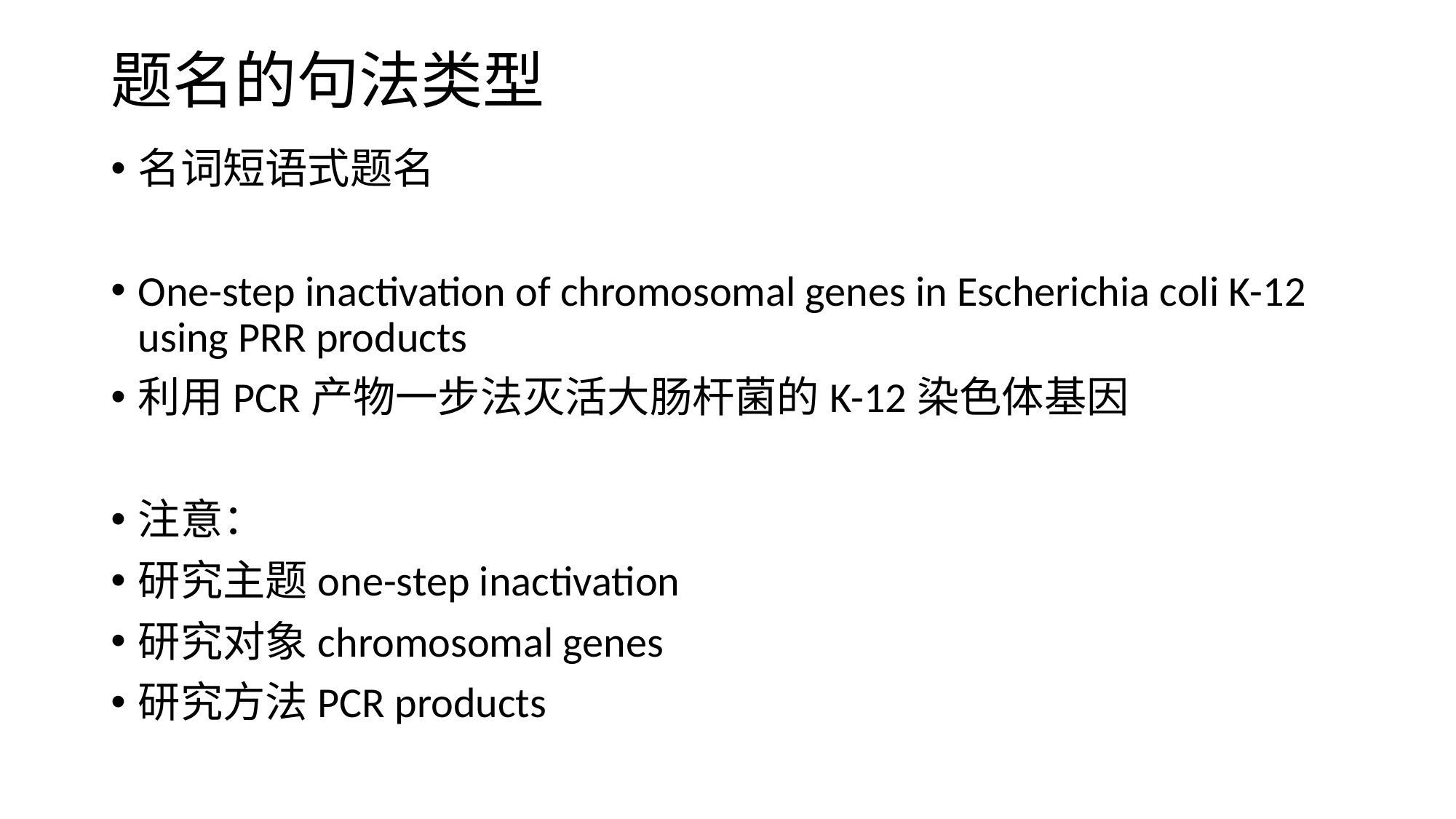

# 题名的句法类型
名词短语式题名

One-step inactivation of chromosomal genes in Escherichia coli K-12 using PRR products
利用PCR产物一步法灭活大肠杆菌的K-12染色体基因

注意：
研究主题one-step inactivation
研究对象chromosomal genes
研究方法PCR products